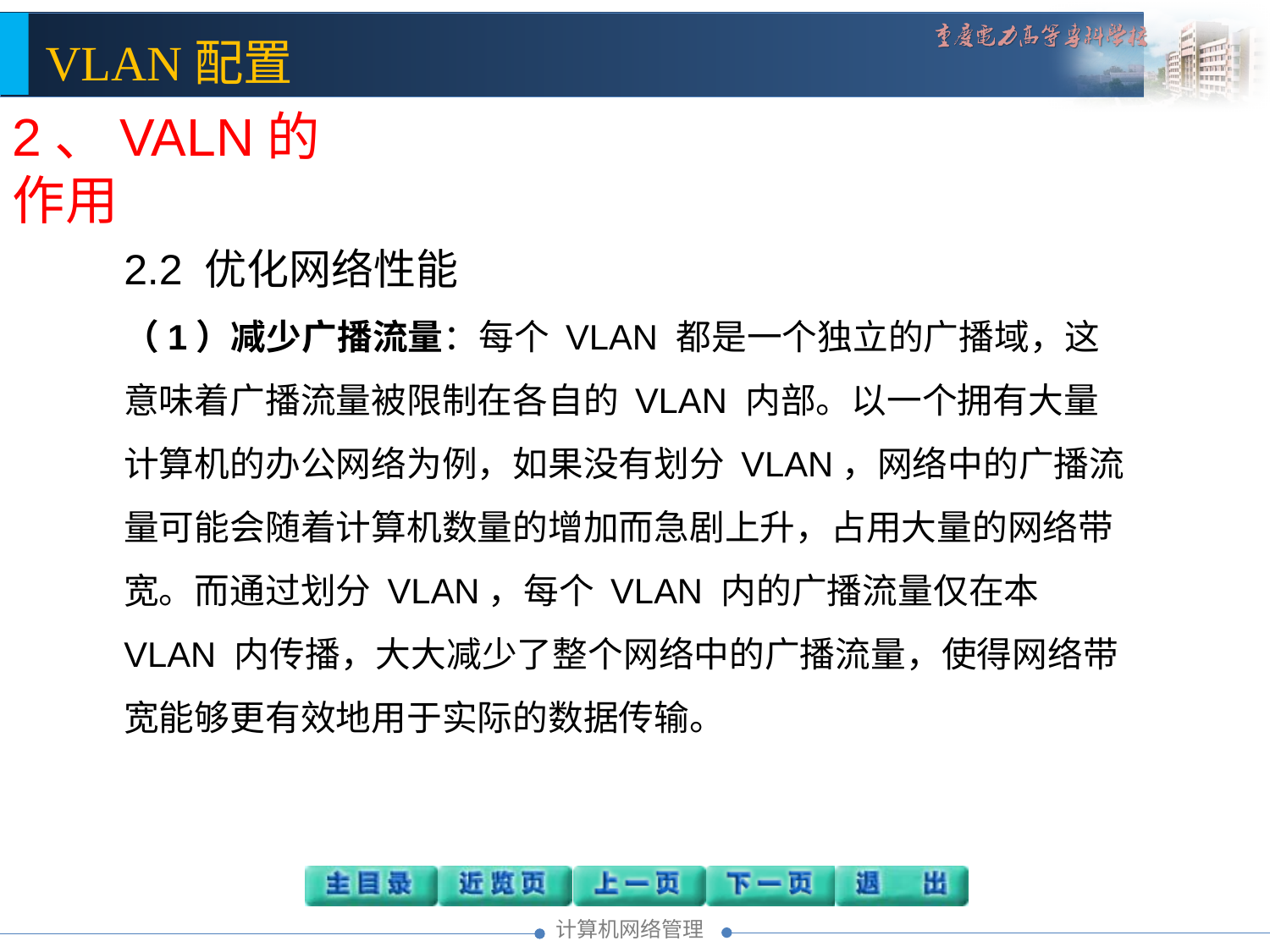

2、VALN的作用
2.2 优化网络性能
（1）减少广播流量：每个 VLAN 都是一个独立的广播域，这意味着广播流量被限制在各自的 VLAN 内部。以一个拥有大量计算机的办公网络为例，如果没有划分 VLAN，网络中的广播流量可能会随着计算机数量的增加而急剧上升，占用大量的网络带宽。而通过划分 VLAN，每个 VLAN 内的广播流量仅在本 VLAN 内传播，大大减少了整个网络中的广播流量，使得网络带宽能够更有效地用于实际的数据传输。